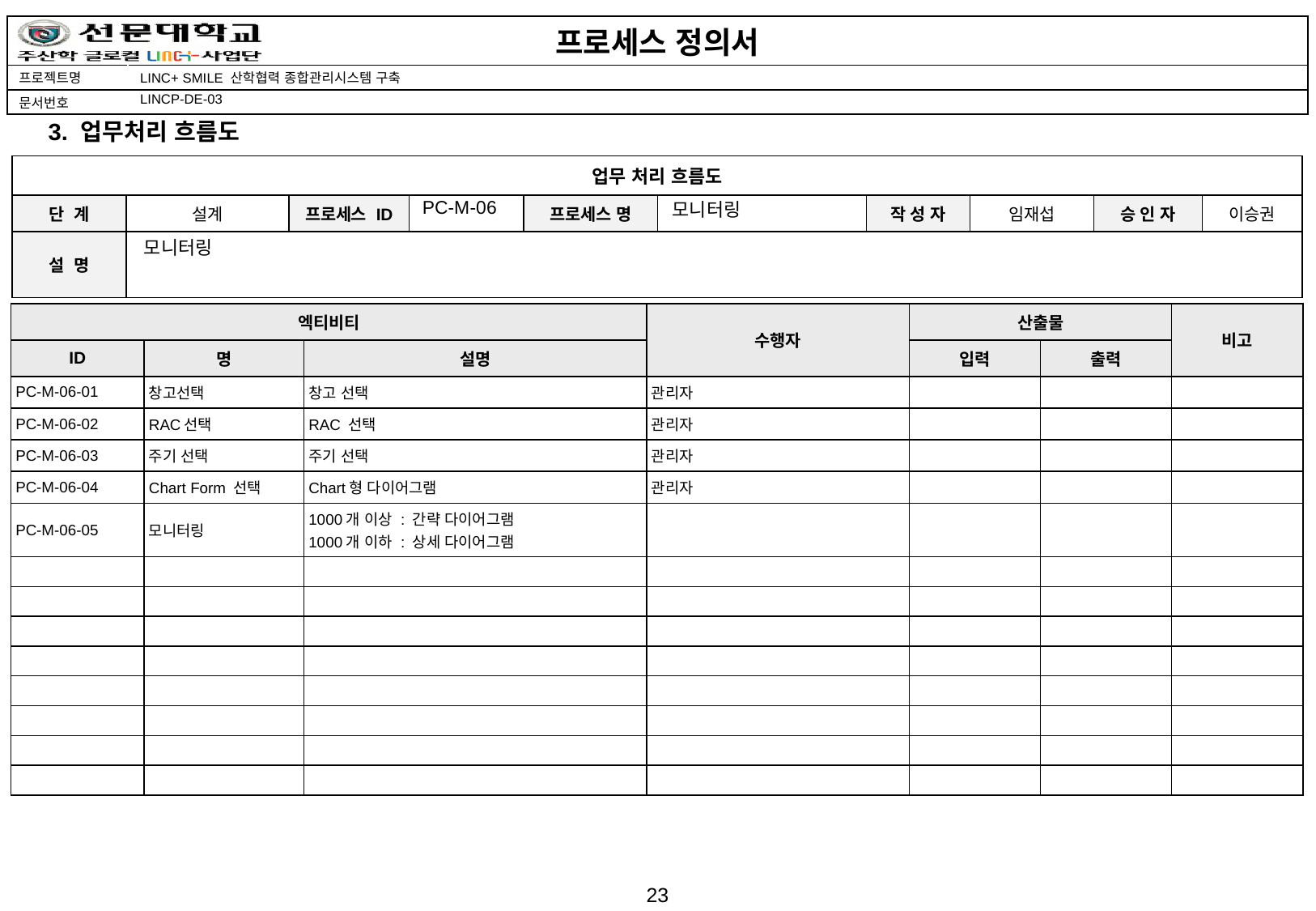

3. 업무처리 흐름도
PC-M-06
모니터링
모니터링
| 엑티비티 |  |  | 수행자 | 산출물 |  | 비고 |
| --- | --- | --- | --- | --- | --- | --- |
| ID | 명 | 설명 |  | 입력 | 출력 |  |
| PC-M-06-01 | 창고선택 | 창고 선택 | 관리자 |  |  |  |
| PC-M-06-02 | RAC선택 | RAC 선택 | 관리자 |  |  |  |
| PC-M-06-03 | 주기 선택 | 주기 선택 | 관리자 |  |  |  |
| PC-M-06-04 | Chart Form 선택 | Chart형 다이어그램 | 관리자 |  |  |  |
| PC-M-06-05 | 모니터링 | 1000개 이상 : 간략 다이어그램 1000개 이하 : 상세 다이어그램 |  |  |  |  |
|  |  |  |  |  |  |  |
|  |  |  |  |  |  |  |
|  |  |  |  |  |  |  |
|  |  |  |  |  |  |  |
|  |  |  |  |  |  |  |
|  |  |  |  |  |  |  |
|  |  |  |  |  |  |  |
|  |  |  |  |  |  |  |